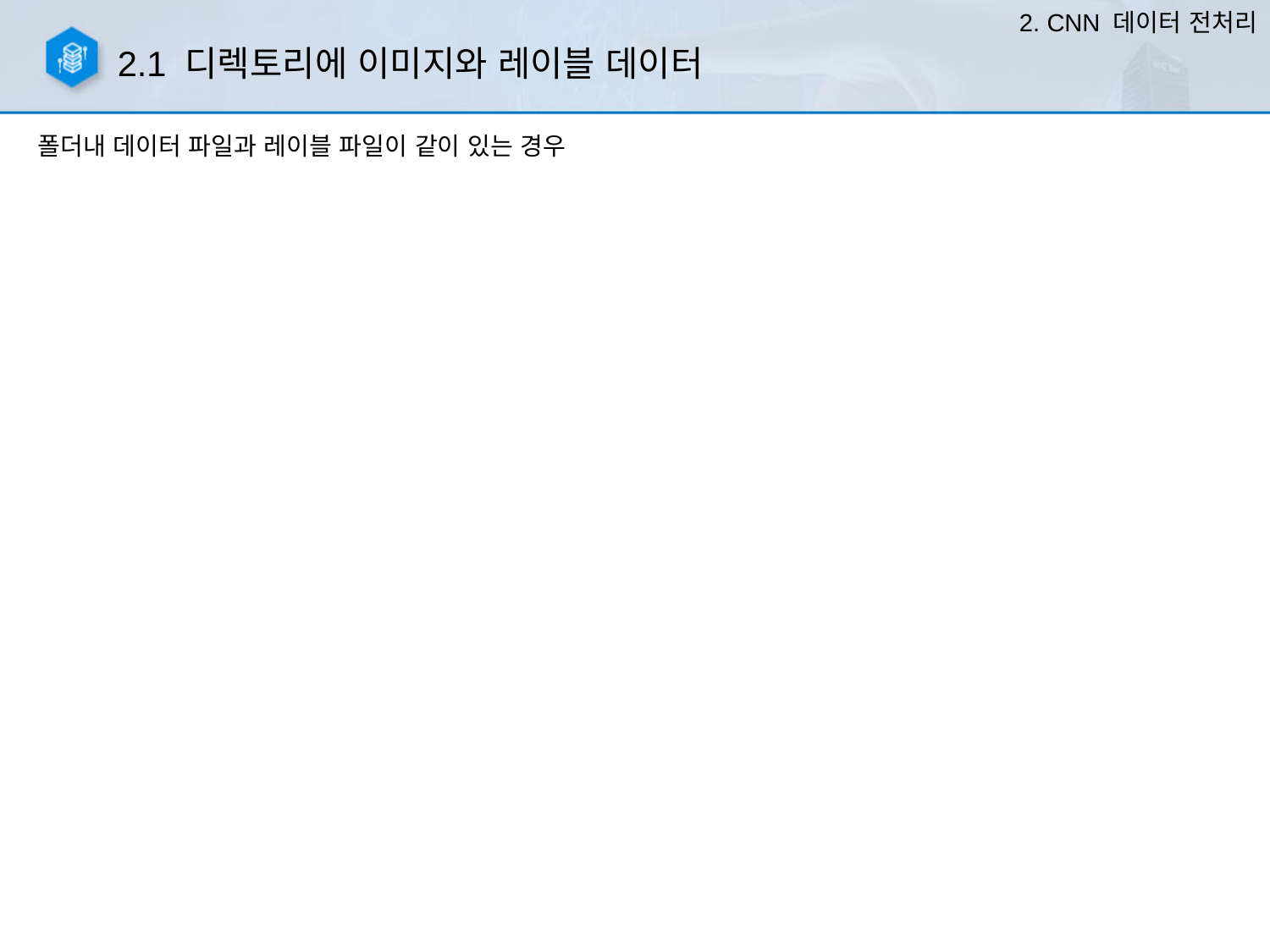

2. CNN 데이터 전처리
2.1 디렉토리에 이미지와 레이블 데이터
폴더내 데이터 파일과 레이블 파일이 같이 있는 경우